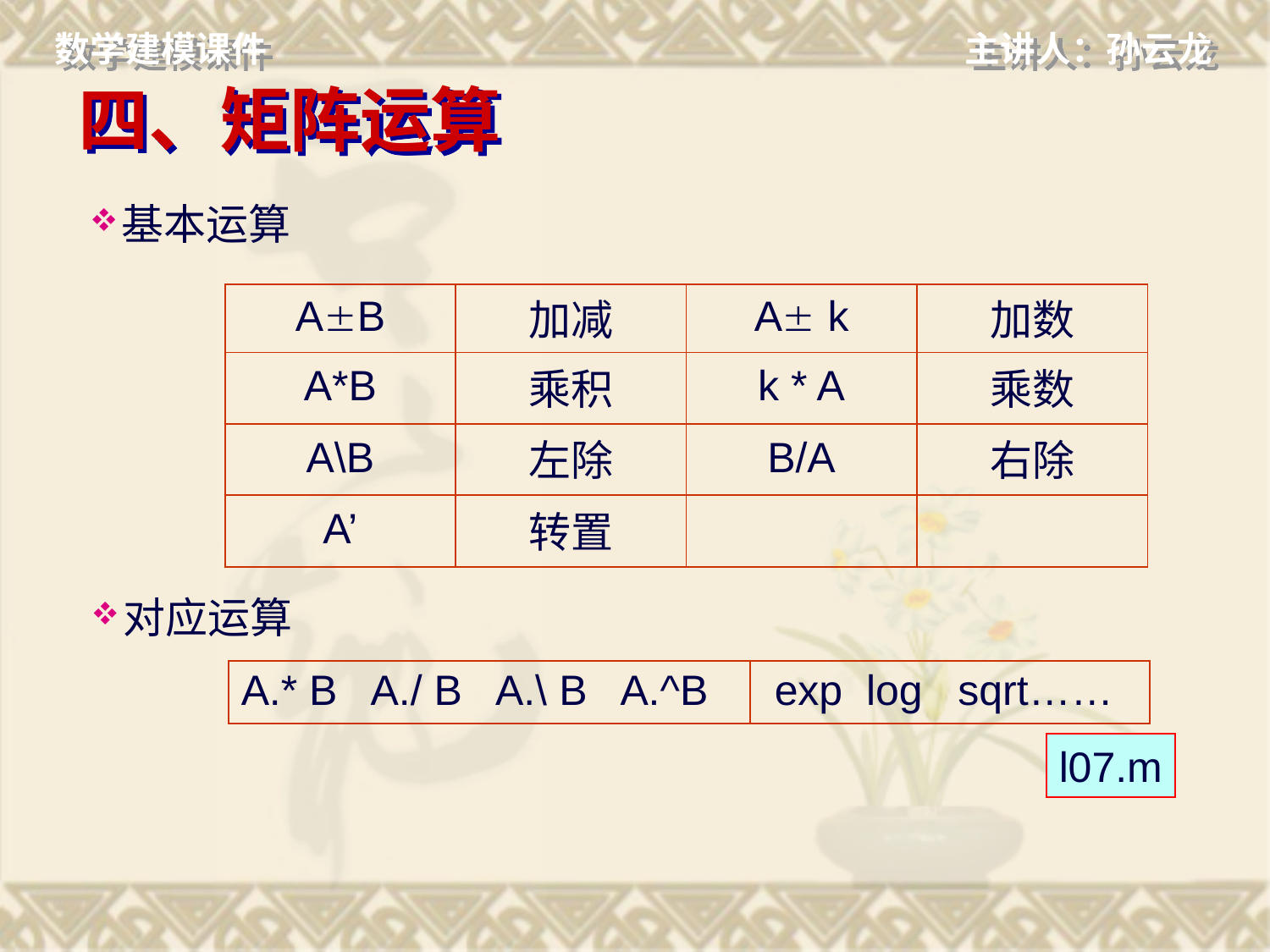

# 四、矩阵运算
基本运算
| A±B | 加减 | A± k | 加数 |
| --- | --- | --- | --- |
| A\*B | 乘积 | k \* A | 乘数 |
| A\B | 左除 | B/A | 右除 |
| A’ | 转置 |  |  |
对应运算
| A.\* B A./ B A.\ B A.^B | exp log sqrt…… |
| --- | --- |
l07.m